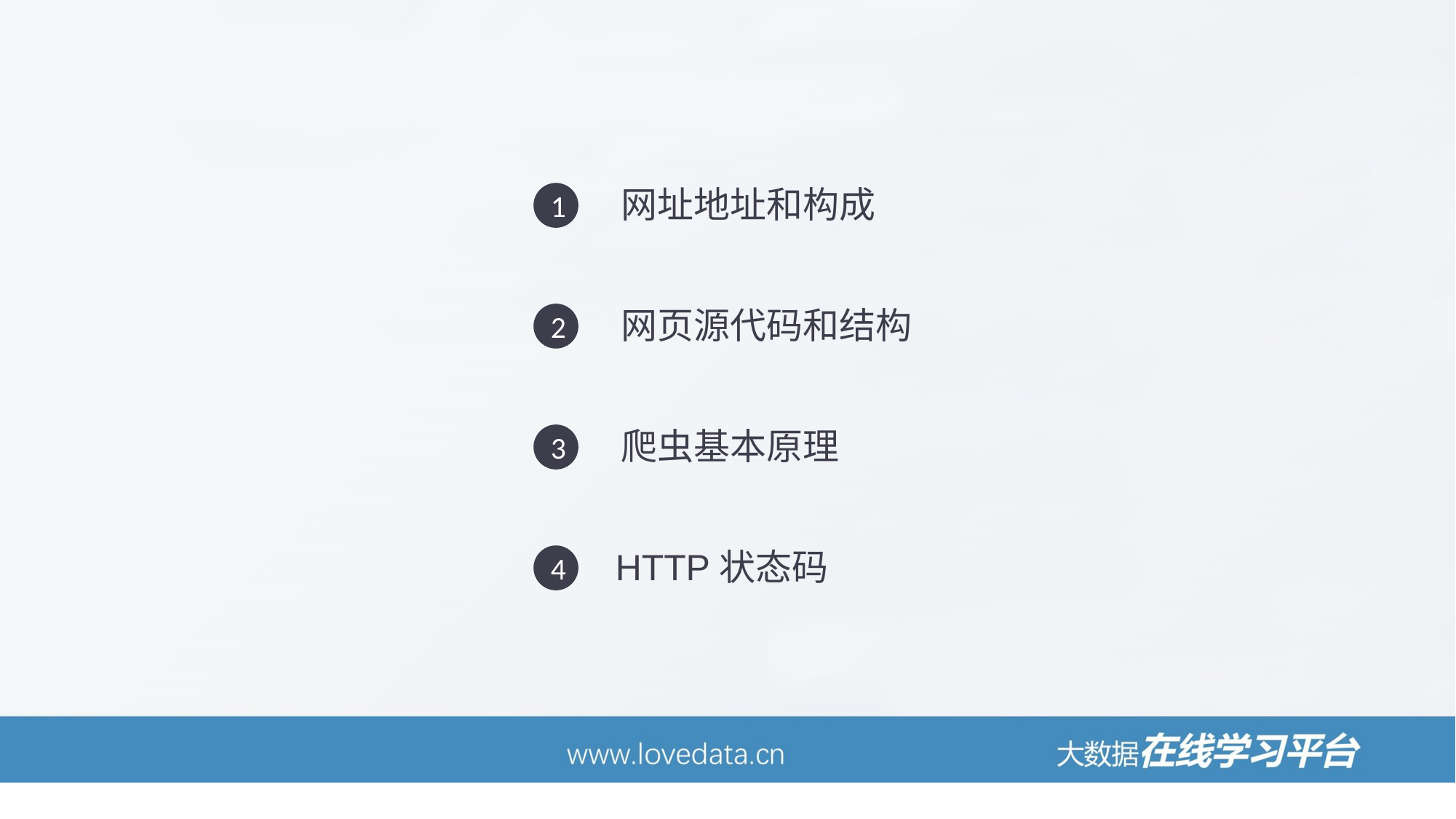

网址地址和构成
1
网页源代码和结构
2
爬虫基本原理
3
HTTP状态码
4